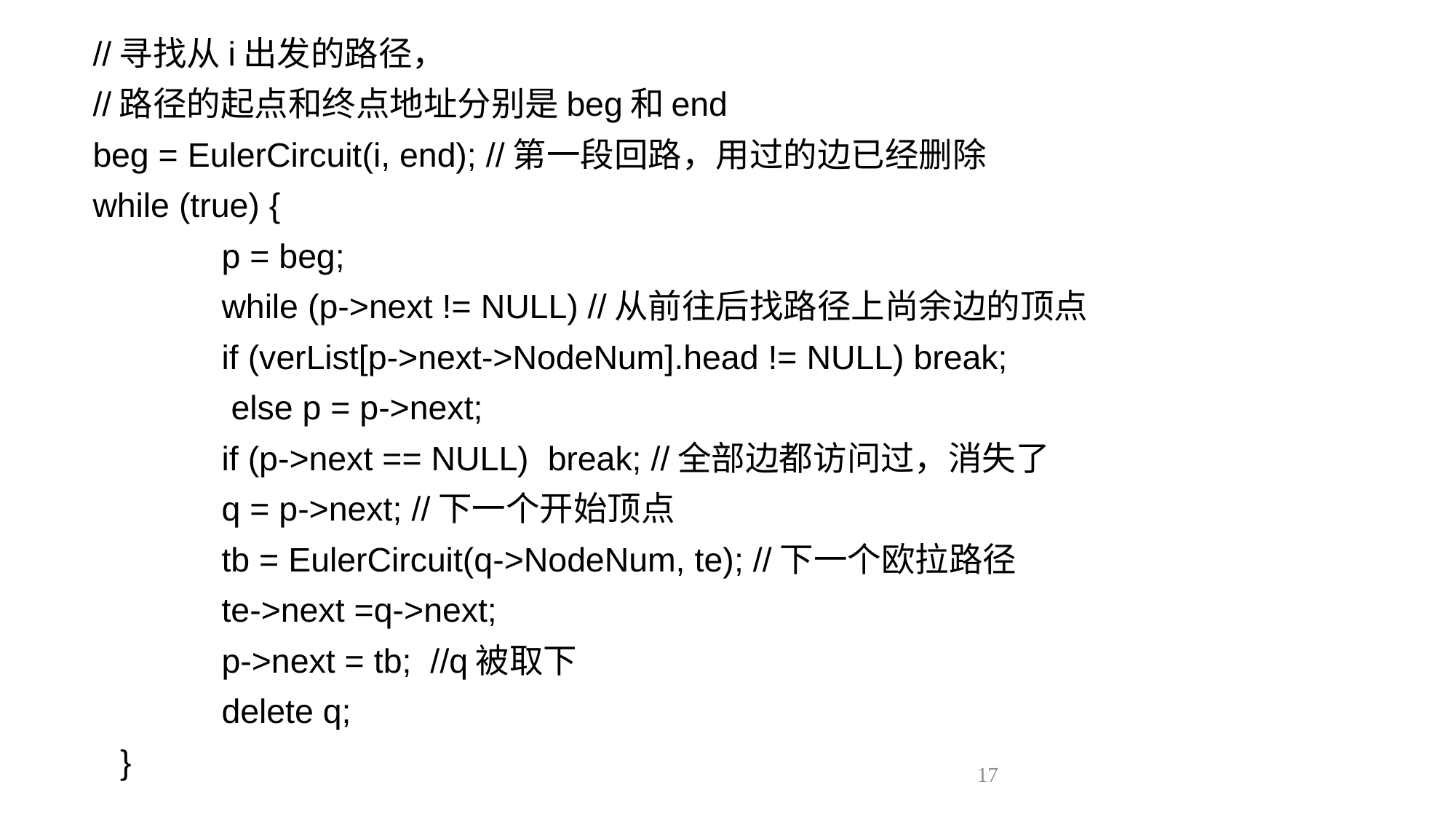

//寻找从i出发的路径，
//路径的起点和终点地址分别是beg和end
beg = EulerCircuit(i, end); //第一段回路，用过的边已经删除
while (true) {
     	p = beg;
     	while (p->next != NULL) //从前往后找路径上尚余边的顶点
	     		if (verList[p->next->NodeNum].head != NULL) break;
          		 else p = p->next;
	  	if (p->next == NULL)  break; //全部边都访问过，消失了
	 	q = p->next; //下一个开始顶点
     	tb = EulerCircuit(q->NodeNum, te); //下一个欧拉路径
	 	te->next =q->next;
	 	p->next = tb;  //q被取下
	 	delete q;
	}
17